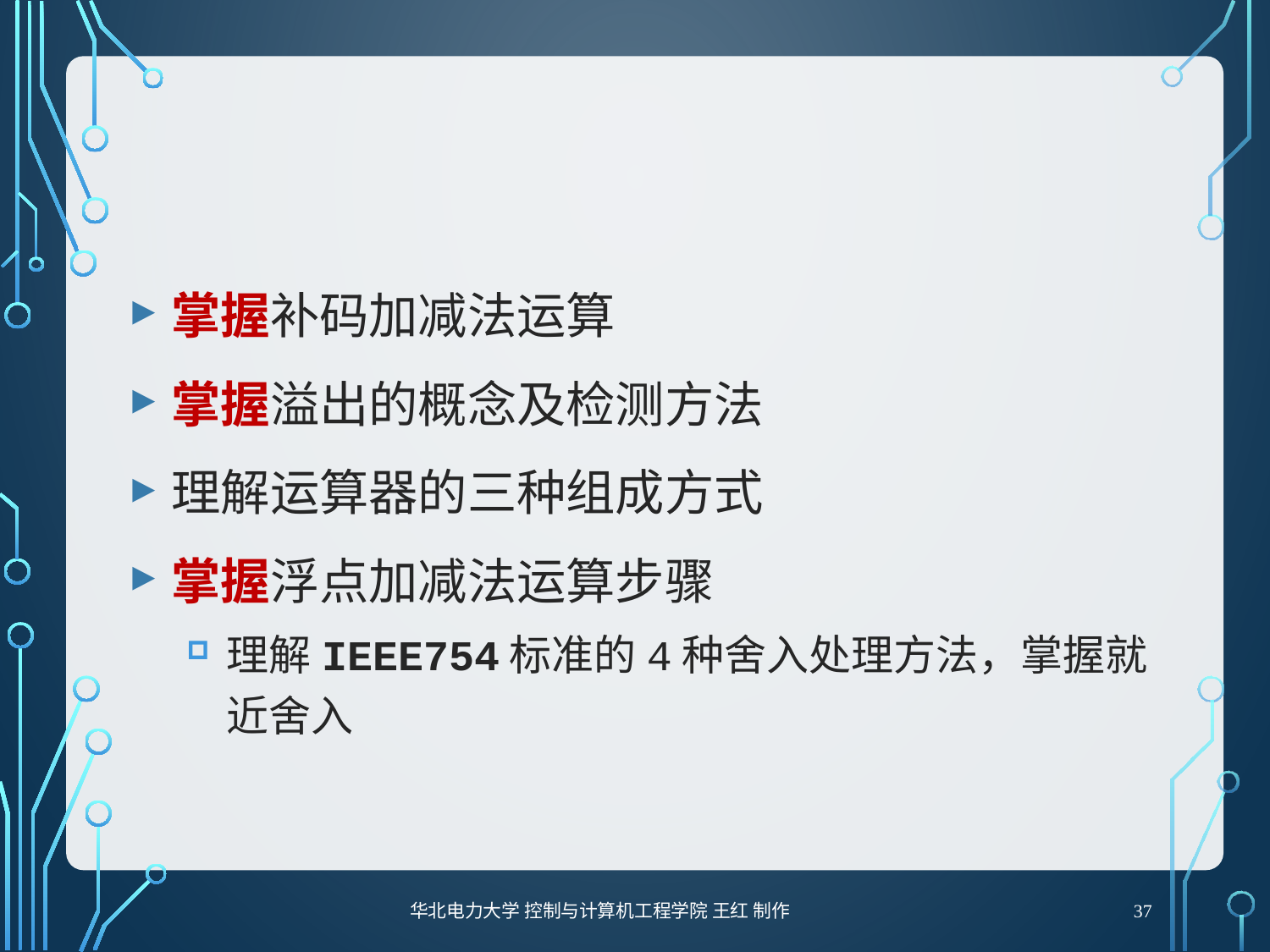

#
掌握补码加减法运算
掌握溢出的概念及检测方法
理解运算器的三种组成方式
掌握浮点加减法运算步骤
理解IEEE754标准的4种舍入处理方法，掌握就近舍入
37
华北电力大学 控制与计算机工程学院 王红 制作